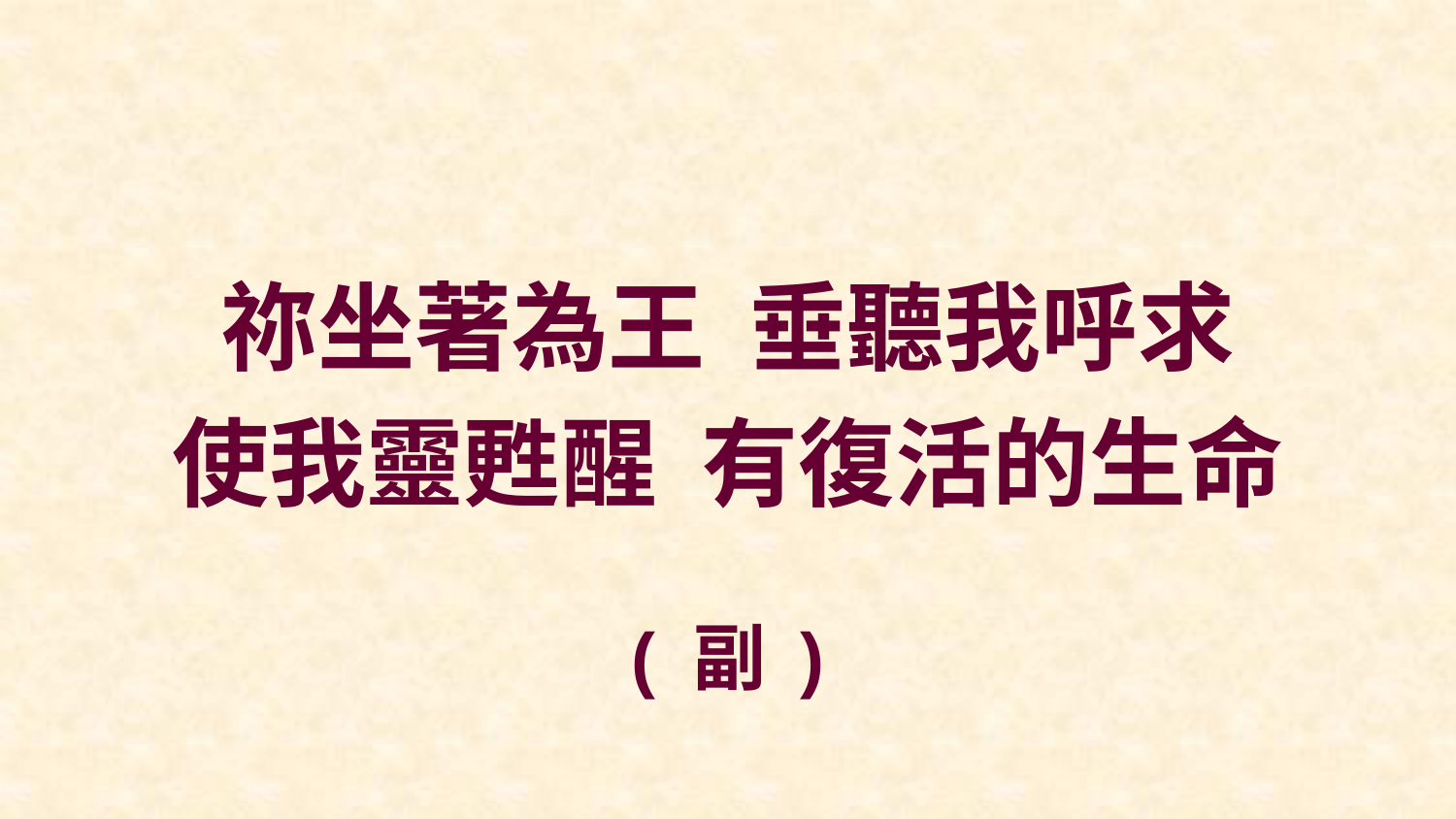

祢坐著為王  垂聽我呼求
使我靈甦醒  有復活的生命
( 副 )